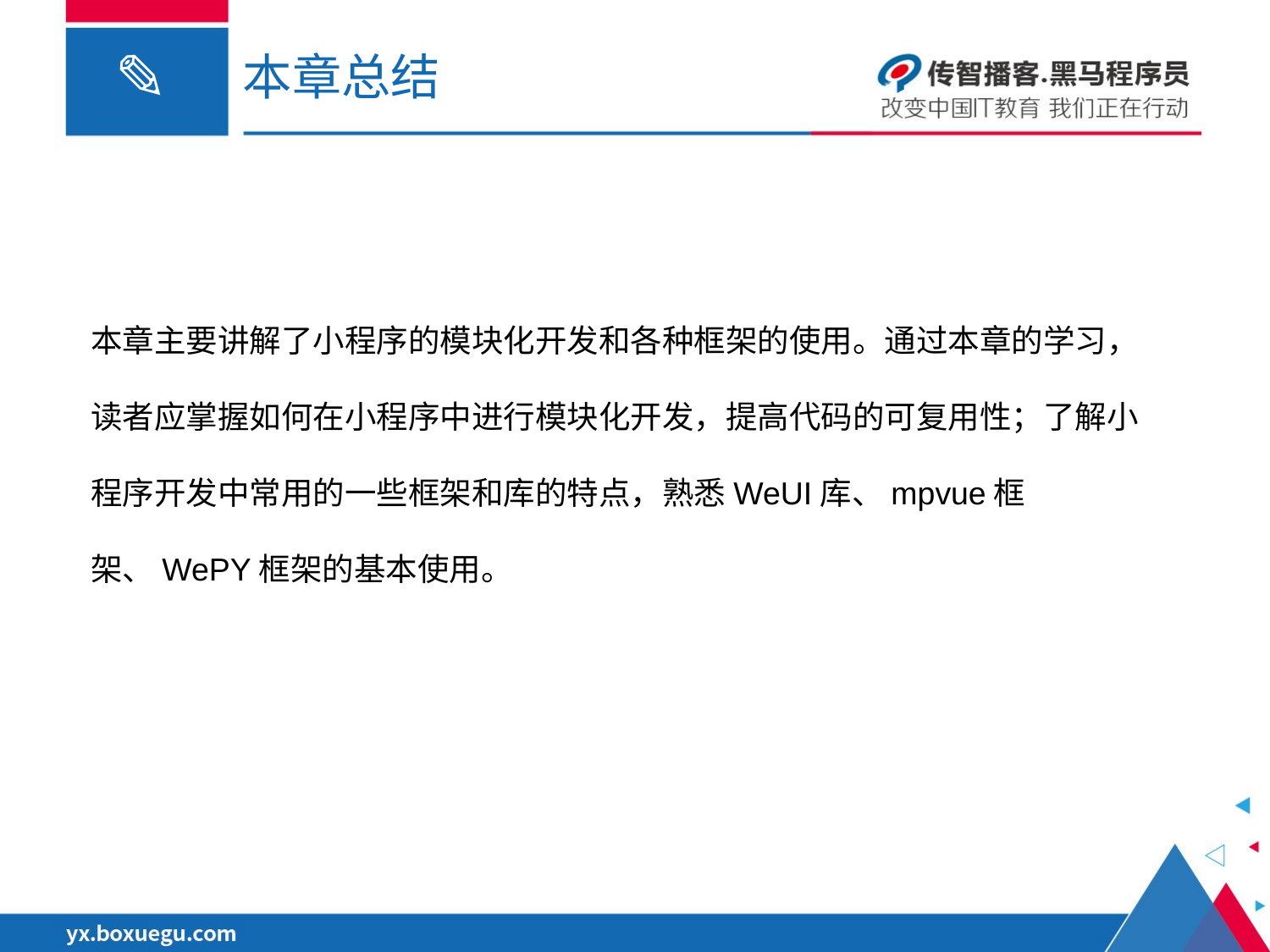

# 本章总结
本章主要讲解了小程序的模块化开发和各种框架的使用。通过本章的学习，读者应掌握如何在小程序中进行模块化开发，提高代码的可复用性；了解小程序开发中常用的一些框架和库的特点，熟悉WeUI库、mpvue框架、WePY框架的基本使用。